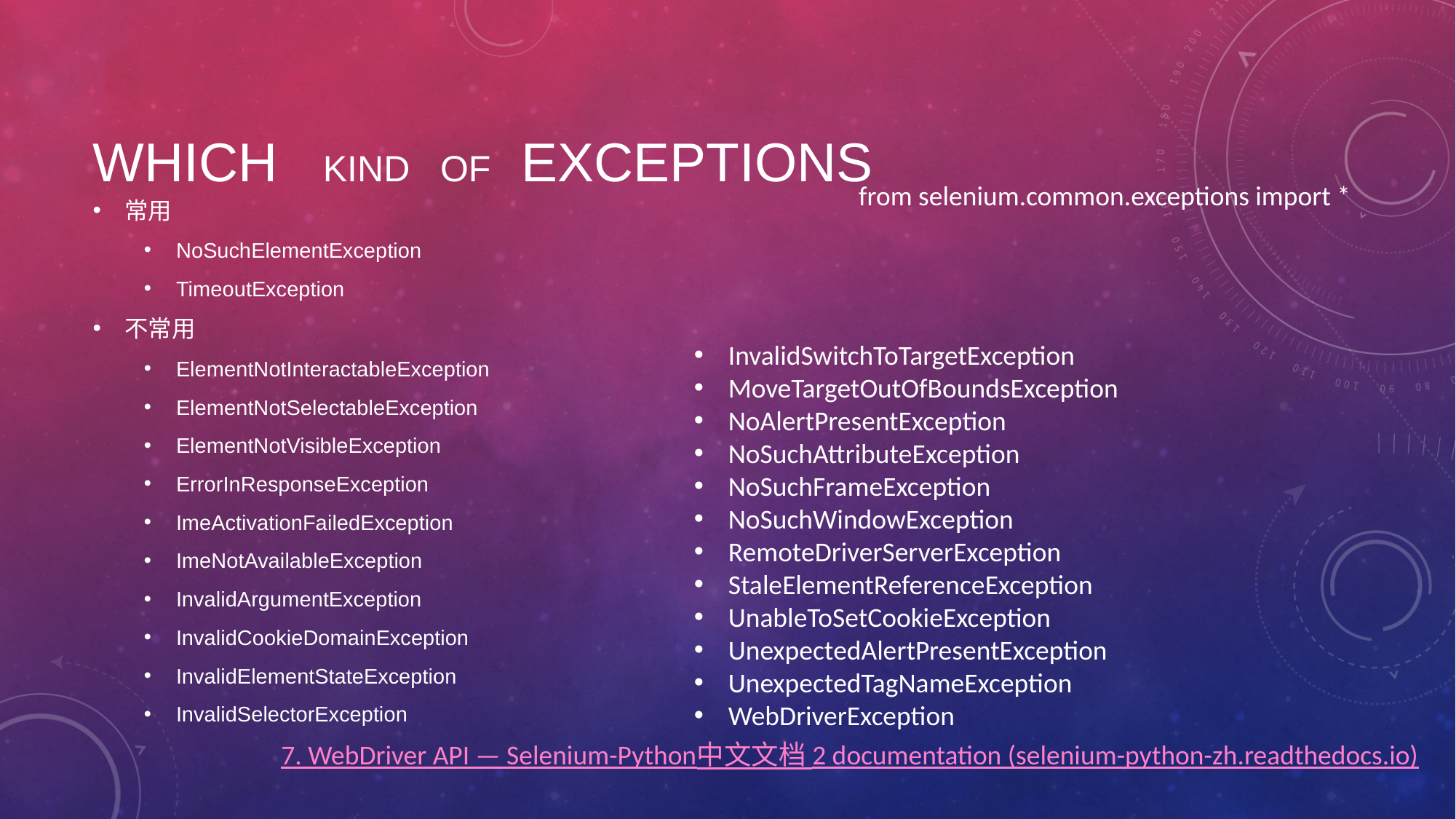

# Which   kind   of   EXCEPTIONS
from selenium.common.exceptions import *
常用
NoSuchElementException
TimeoutException
不常用
ElementNotInteractableException
ElementNotSelectableException
ElementNotVisibleException
ErrorInResponseException
ImeActivationFailedException
ImeNotAvailableException
InvalidArgumentException
InvalidCookieDomainException
InvalidElementStateException
InvalidSelectorException
InvalidSwitchToTargetException
MoveTargetOutOfBoundsException
NoAlertPresentException
NoSuchAttributeException
NoSuchFrameException
NoSuchWindowException
RemoteDriverServerException
StaleElementReferenceException
UnableToSetCookieException
UnexpectedAlertPresentException
UnexpectedTagNameException
WebDriverException
7. WebDriver API — Selenium-Python中文文档 2 documentation (selenium-python-zh.readthedocs.io)